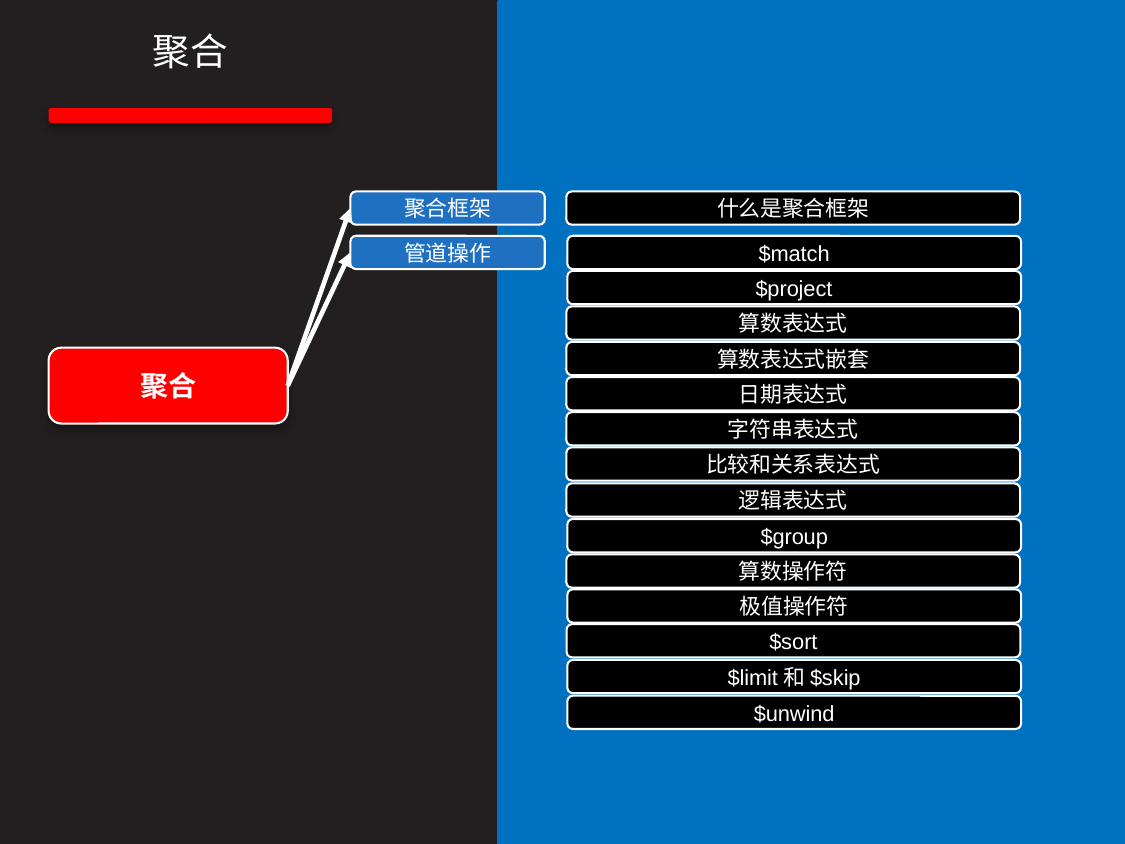

聚合
聚合框架
什么是聚合框架
管道操作
$match
$project
算数表达式
算数表达式嵌套
聚合
日期表达式
字符串表达式
比较和关系表达式
逻辑表达式
$group
算数操作符
极值操作符
$sort
$limit和$skip
$unwind